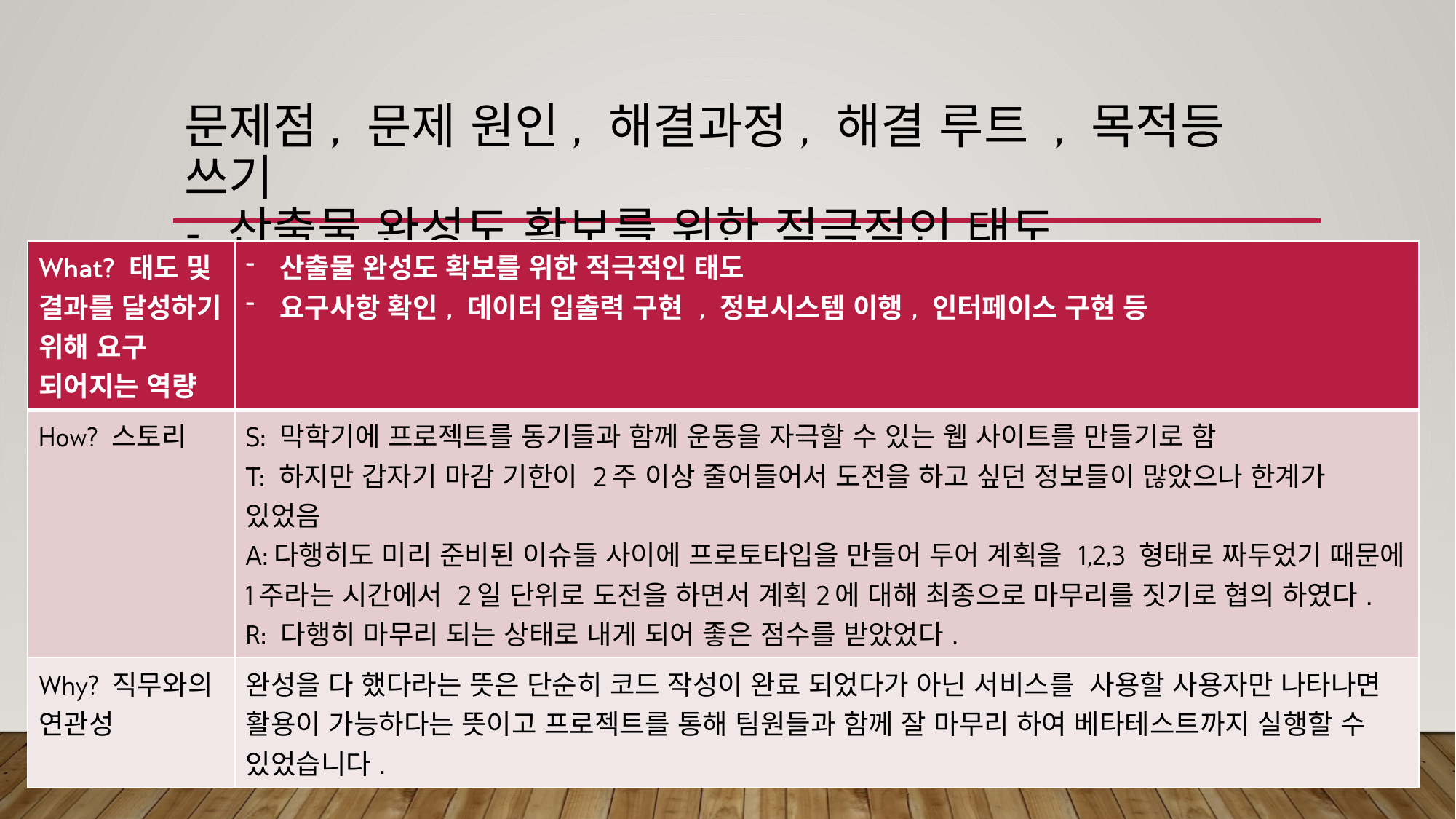

# 문제점, 문제 원인, 해결과정, 해결 루트 , 목적등 쓰기 - 산출물 완성도 확보를 위한 적극적인 태도
| What? 태도 및 결과를 달성하기 위해 요구 되어지는 역량 | 산출물 완성도 확보를 위한 적극적인 태도 요구사항 확인, 데이터 입출력 구현 , 정보시스템 이행, 인터페이스 구현 등 |
| --- | --- |
| How? 스토리 | S: 막학기에 프로젝트를 동기들과 함께 운동을 자극할 수 있는 웹 사이트를 만들기로 함 T: 하지만 갑자기 마감 기한이 2주 이상 줄어들어서 도전을 하고 싶던 정보들이 많았으나 한계가 있었음 A:다행히도 미리 준비된 이슈들 사이에 프로토타입을 만들어 두어 계획을 1,2,3 형태로 짜두었기 때문에 1주라는 시간에서 2일 단위로 도전을 하면서 계획2에 대해 최종으로 마무리를 짓기로 협의 하였다. R: 다행히 마무리 되는 상태로 내게 되어 좋은 점수를 받았었다. |
| Why? 직무와의 연관성 | 완성을 다 했다라는 뜻은 단순히 코드 작성이 완료 되었다가 아닌 서비스를 사용할 사용자만 나타나면 활용이 가능하다는 뜻이고 프로젝트를 통해 팀원들과 함께 잘 마무리 하여 베타테스트까지 실행할 수 있었습니다. |